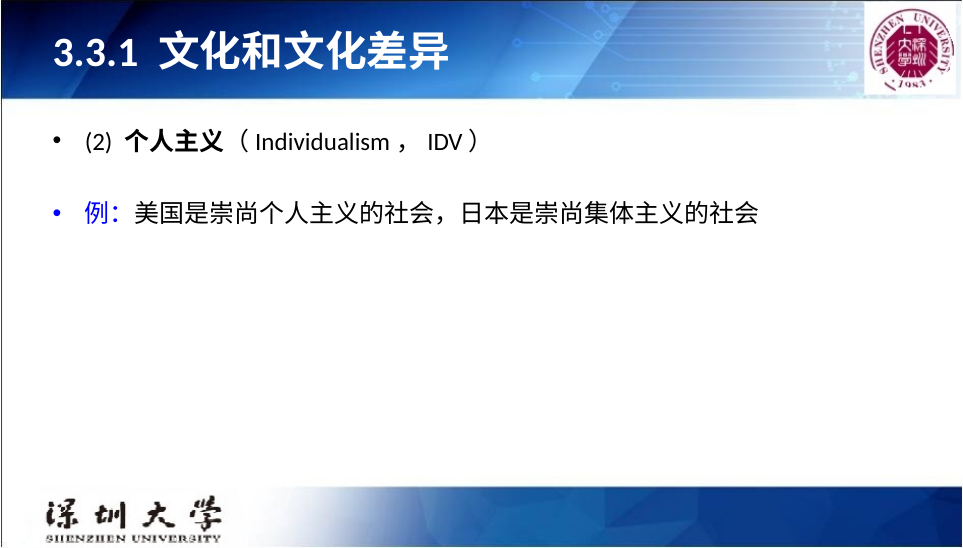

# 3.3.1 文化和文化差异
(2) 个人主义（Individualism，IDV）

例：美国是崇尚个人主义的社会，日本是崇尚集体主义的社会
115